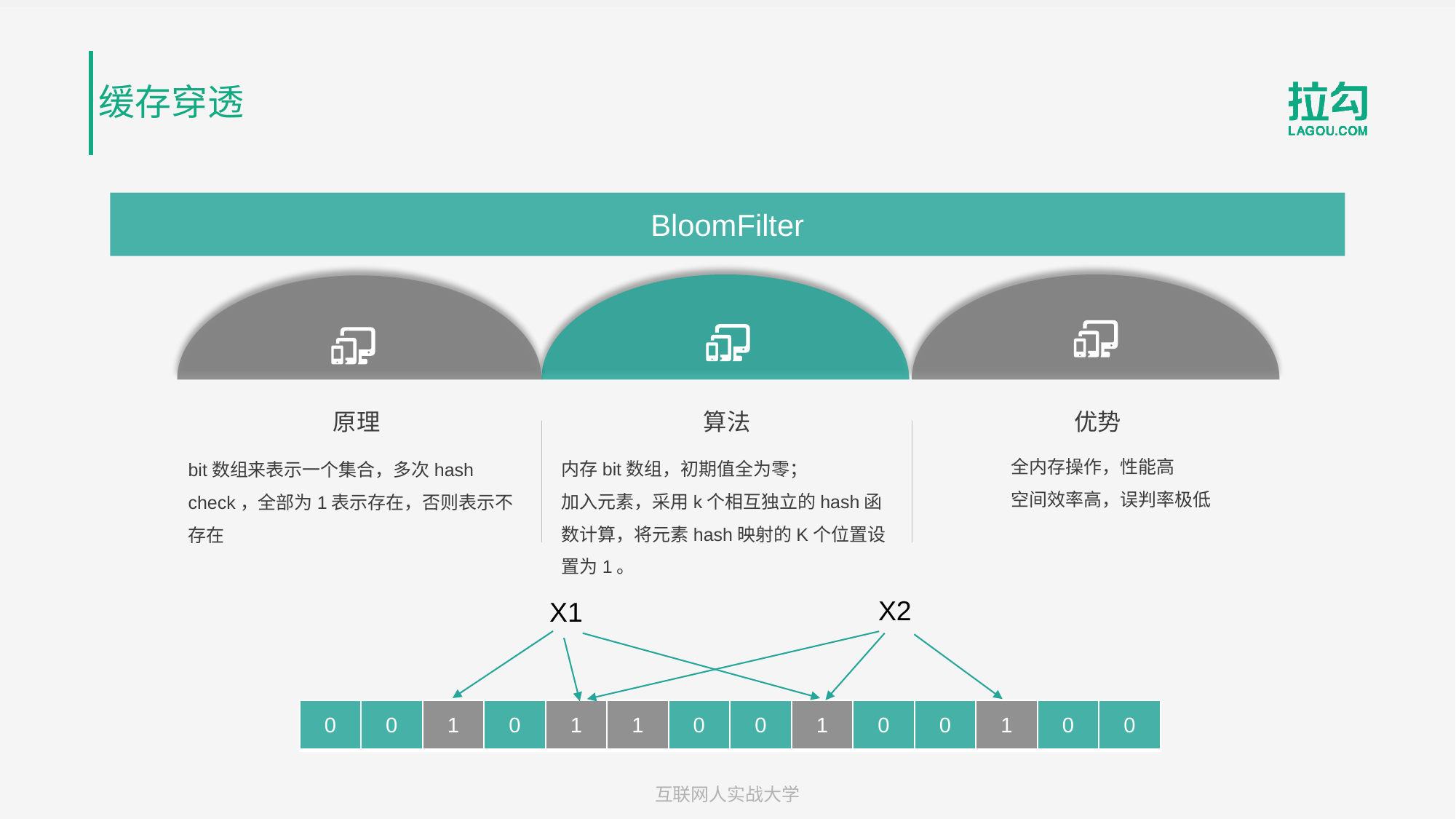

缓存穿透
BloomFilter

原理
bit数组来表示一个集合，多次hash check，全部为1表示存在，否则表示不存在
优势
全内存操作，性能高
空间效率高，误判率极低
算法
内存bit数组，初期值全为零；
加入元素，采用k个相互独立的hash函数计算，将元素hash映射的K个位置设置为1。
X2
X1
| 0 | 0 | 1 | 0 | 1 | 1 | 0 | 0 | 1 | 0 | 0 | 1 | 0 | 0 |
| --- | --- | --- | --- | --- | --- | --- | --- | --- | --- | --- | --- | --- | --- |